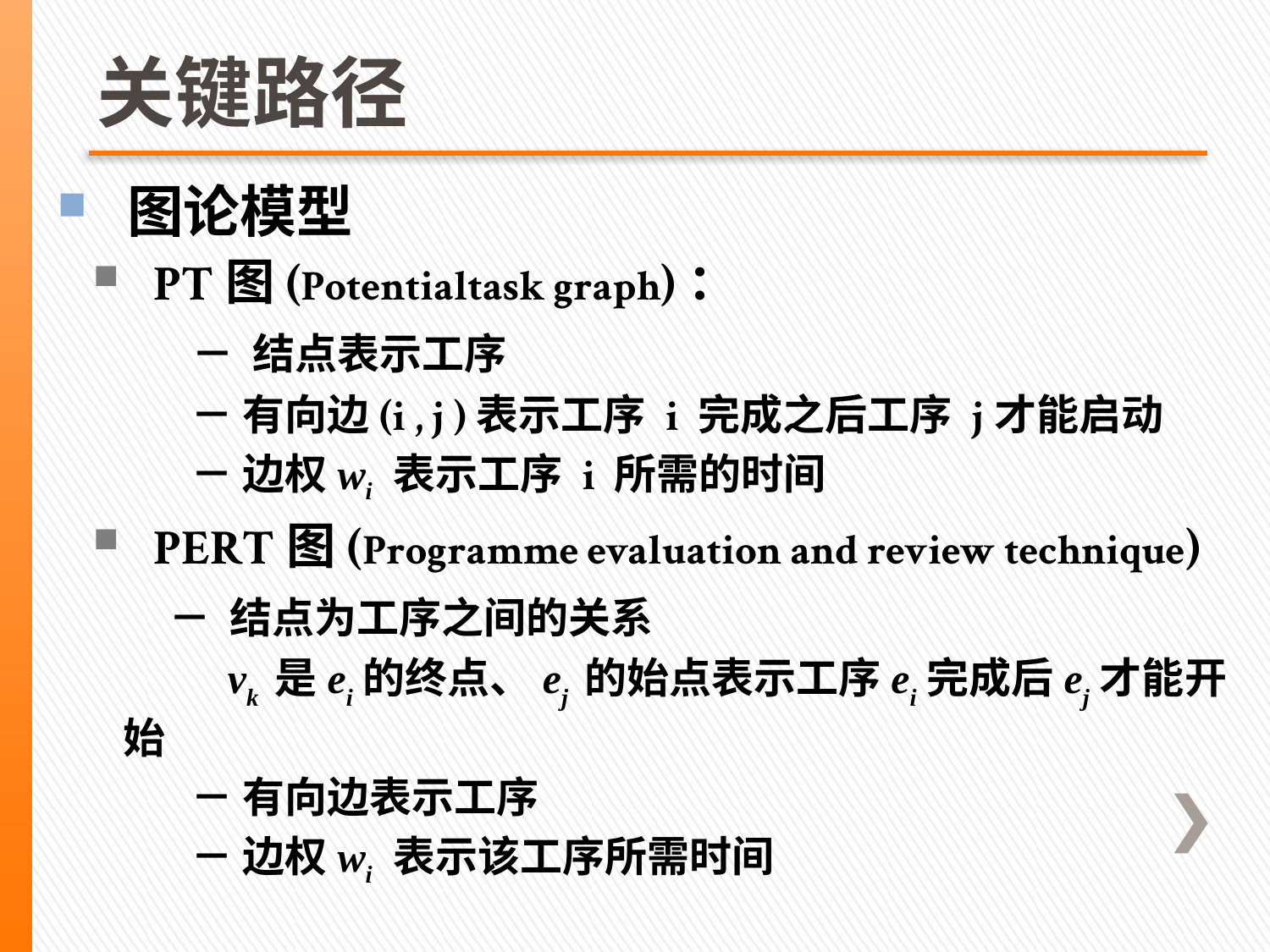

# 关键路径
  图论模型
   PT图(Potentialtask graph)：
     －  结点表示工序
      － 有向边(i , j )表示工序 i 完成之后工序 j才能启动
      － 边权wi 表示工序 i 所需的时间
   PERT图(Programme evaluation and review technique)
   －  结点为工序之间的关系
            vk 是ei的终点、ej 的始点表示工序ei完成后ej才能开始
      － 有向边表示工序
      － 边权wi 表示该工序所需时间